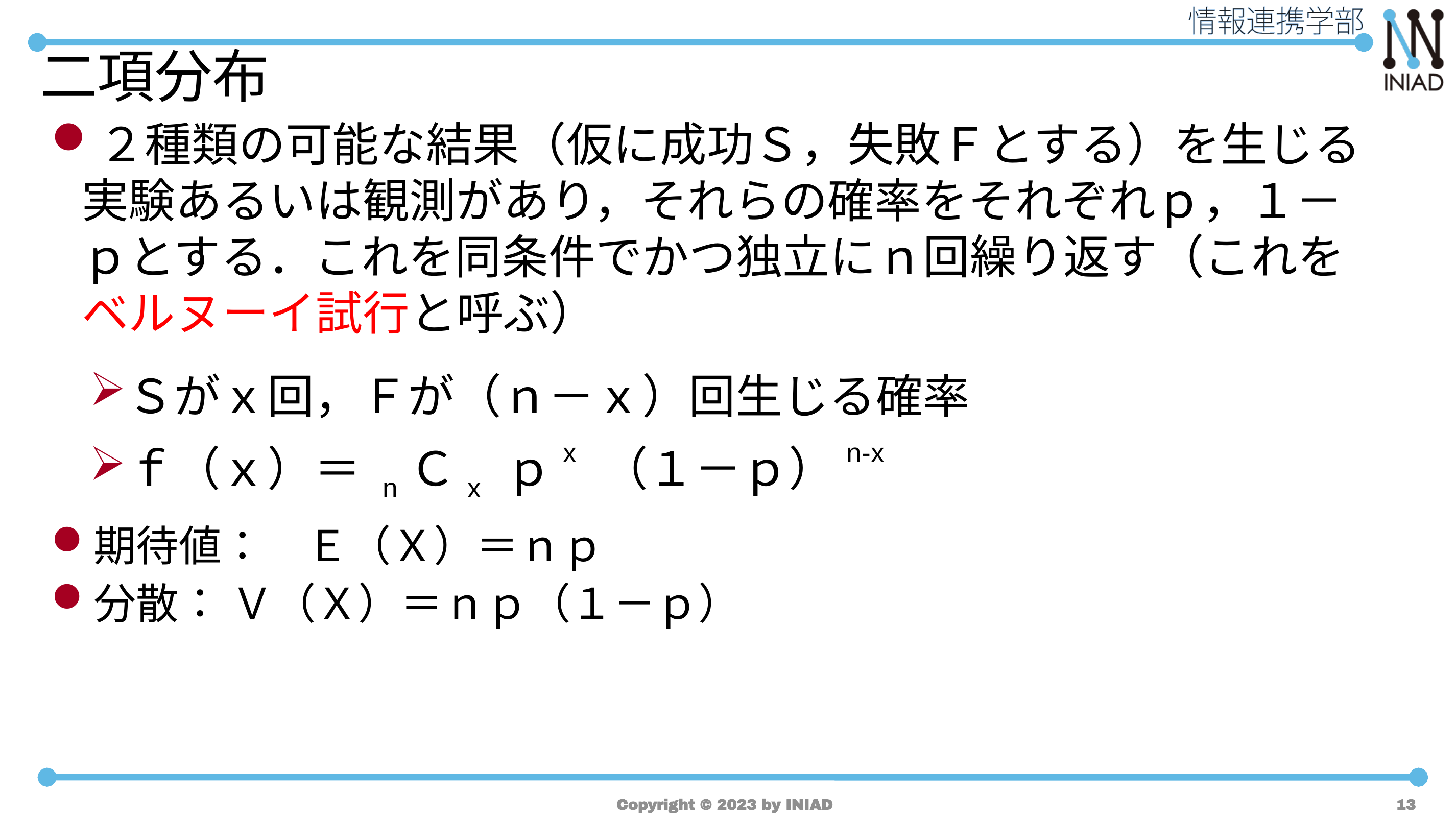

# 二項分布
２種類の可能な結果（仮に成功Ｓ，失敗Ｆとする）を生じる実験あるいは観測があり，それらの確率をそれぞれｐ，１－ｐとする．これを同条件でかつ独立にｎ回繰り返す（これをベルヌーイ試行と呼ぶ）
Ｓがｘ回，Ｆが（ｎ－ｘ）回生じる確率
ｆ（ｘ）＝ nＣx ｐx （１－ｐ）n-x
期待値：　Ｅ（Ｘ）＝ｎｐ
分散： Ｖ（Ｘ）＝ｎｐ（１－ｐ）
Copyright © 2023 by INIAD
13